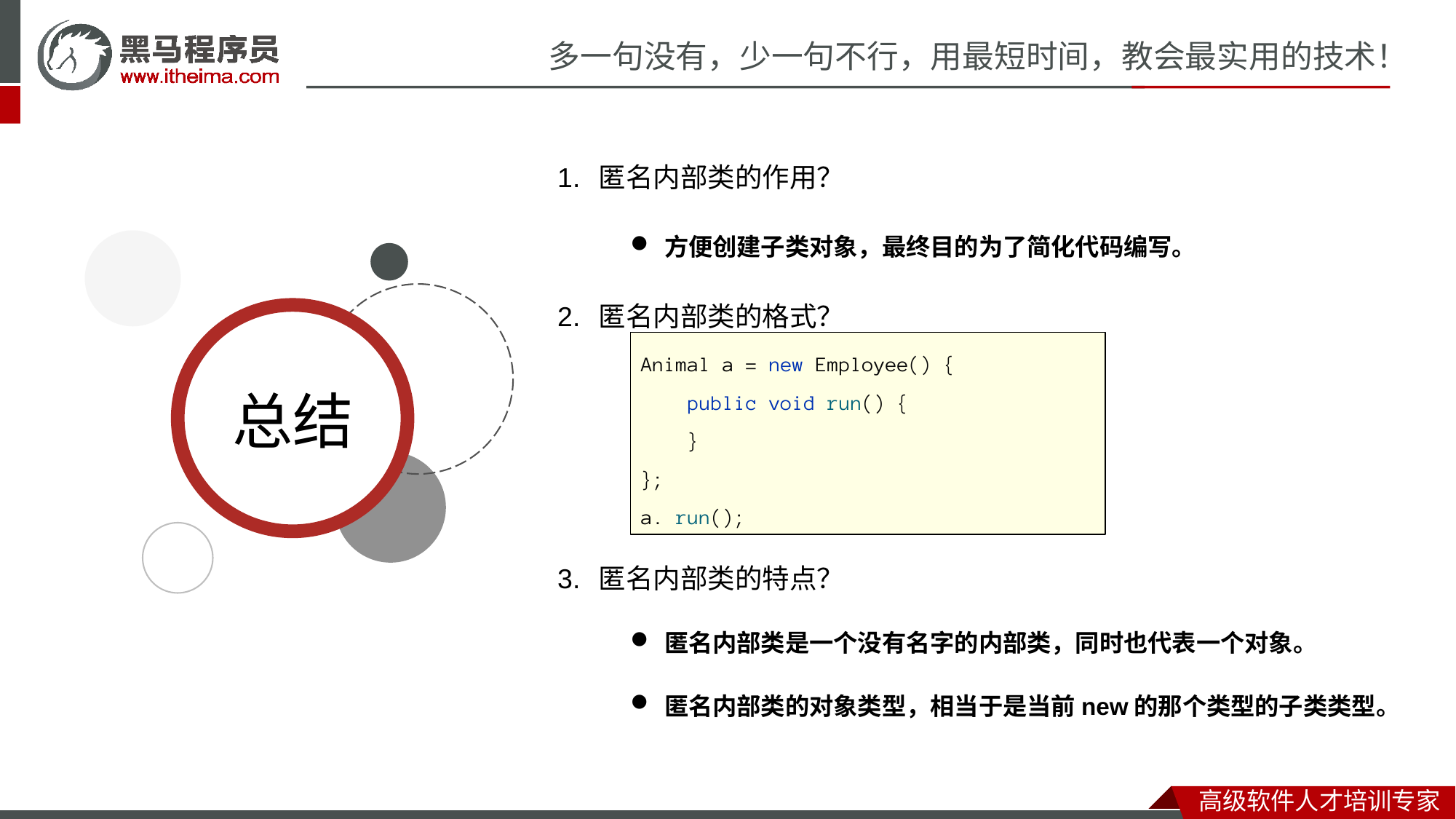

匿名内部类的作用？

方便创建子类对象，最终目的为了简化代码编写。
匿名内部类的格式？

匿名内部类的特点？
匿名内部类是一个没有名字的内部类，同时也代表一个对象。
匿名内部类的对象类型，相当于是当前new的那个类型的子类类型。

Animal a = new Employee() {
    public void run() {
    }
};
a. run();